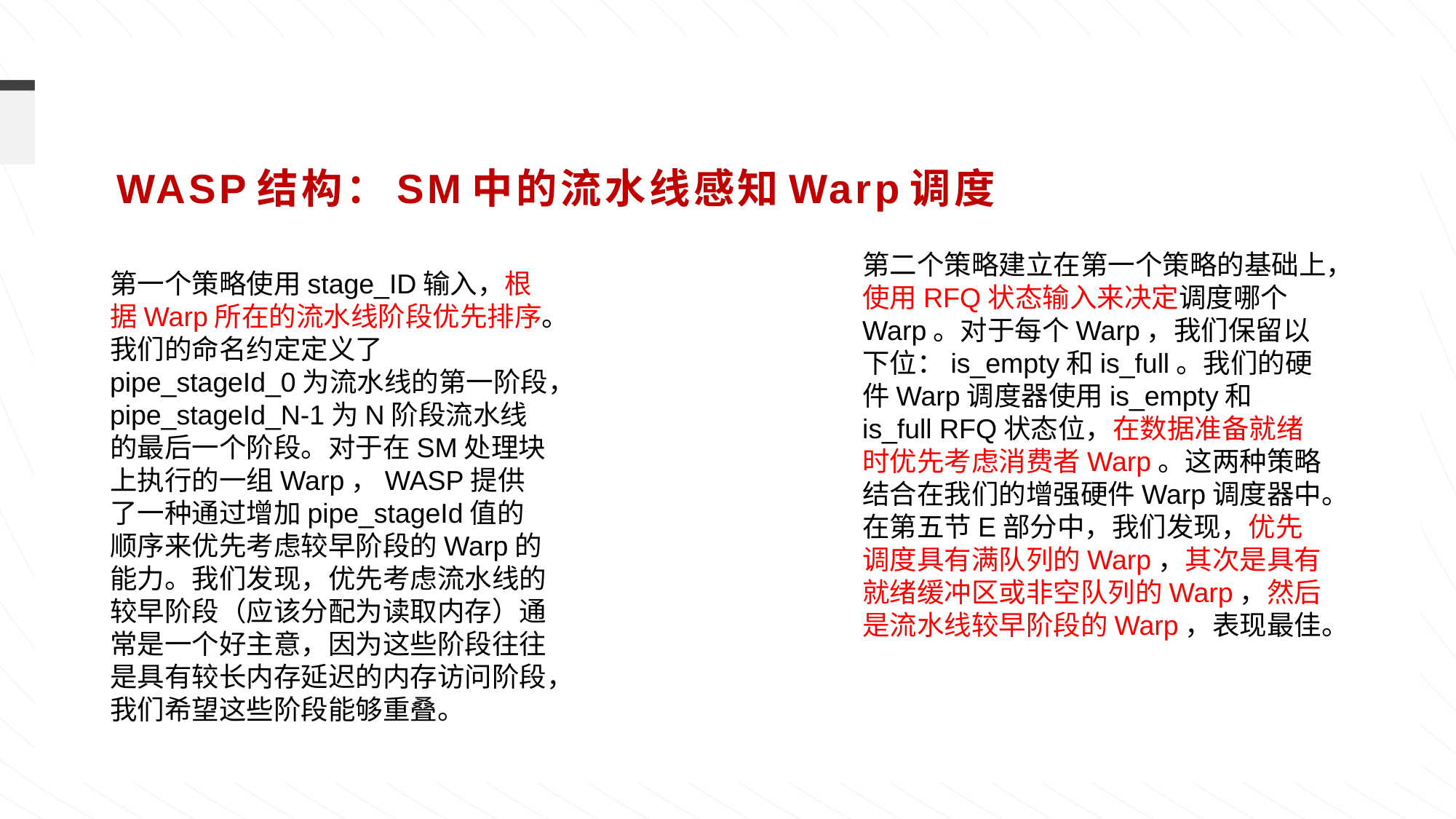

WASP结构：SM中的流水线感知Warp调度
第二个策略建立在第一个策略的基础上，使用RFQ状态输入来决定调度哪个Warp。对于每个Warp，我们保留以下位：is_empty和is_full。我们的硬件Warp调度器使用is_empty和is_full RFQ状态位，在数据准备就绪时优先考虑消费者Warp。这两种策略结合在我们的增强硬件Warp调度器中。在第五节E部分中，我们发现，优先调度具有满队列的Warp，其次是具有就绪缓冲区或非空队列的Warp，然后是流水线较早阶段的Warp，表现最佳。
第一个策略使用stage_ID输入，根据Warp所在的流水线阶段优先排序。我们的命名约定定义了pipe_stageId_0为流水线的第一阶段，pipe_stageId_N-1为N阶段流水线的最后一个阶段。对于在SM处理块上执行的一组Warp，WASP提供了一种通过增加pipe_stageId值的顺序来优先考虑较早阶段的Warp的能力。我们发现，优先考虑流水线的较早阶段（应该分配为读取内存）通常是一个好主意，因为这些阶段往往是具有较长内存延迟的内存访问阶段，我们希望这些阶段能够重叠。